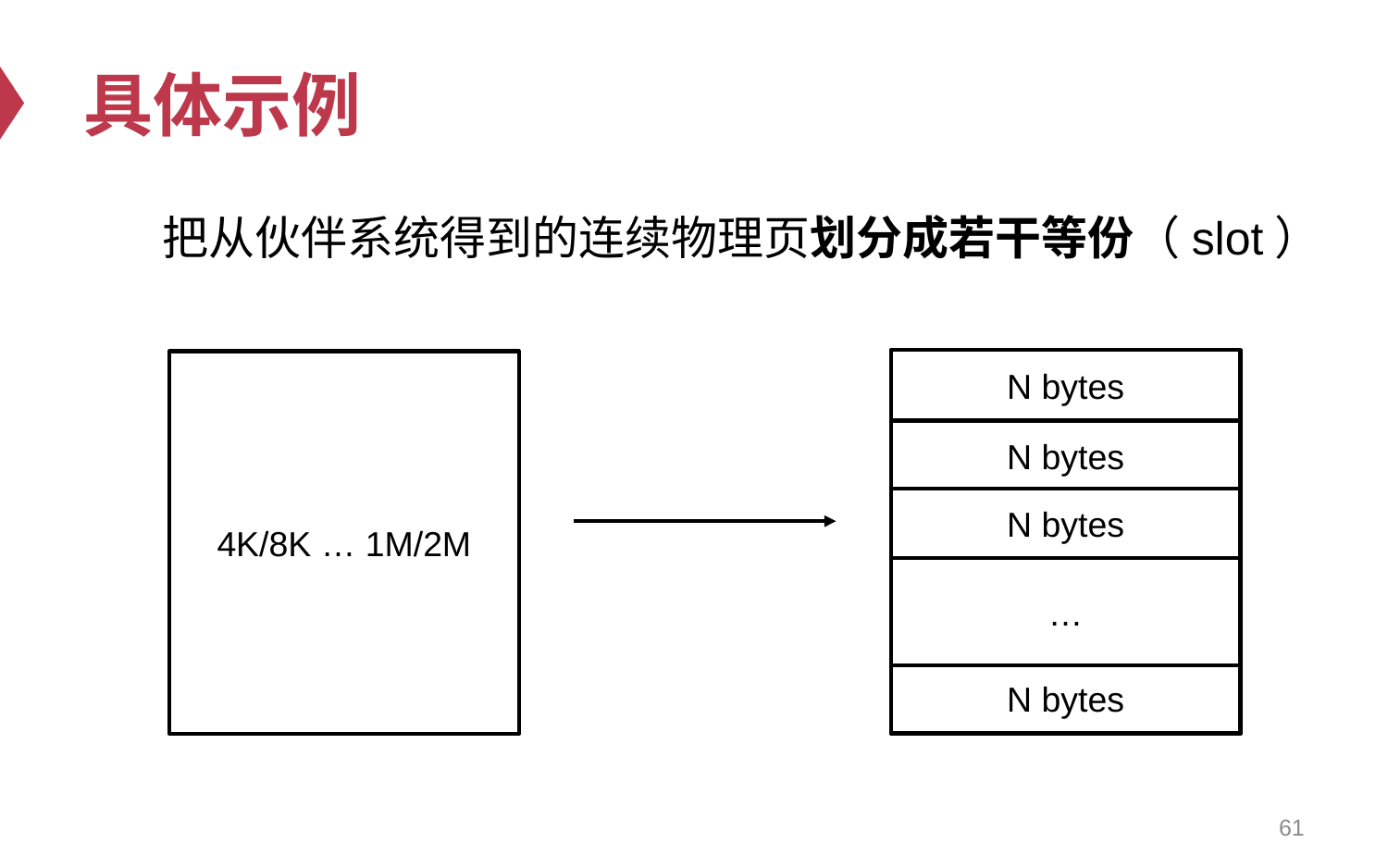

# 具体示例
把从伙伴系统得到的连续物理页划分成若干等份（slot）
N bytes
4K/8K … 1M/2M

N bytes
N bytes
…
N bytes
61